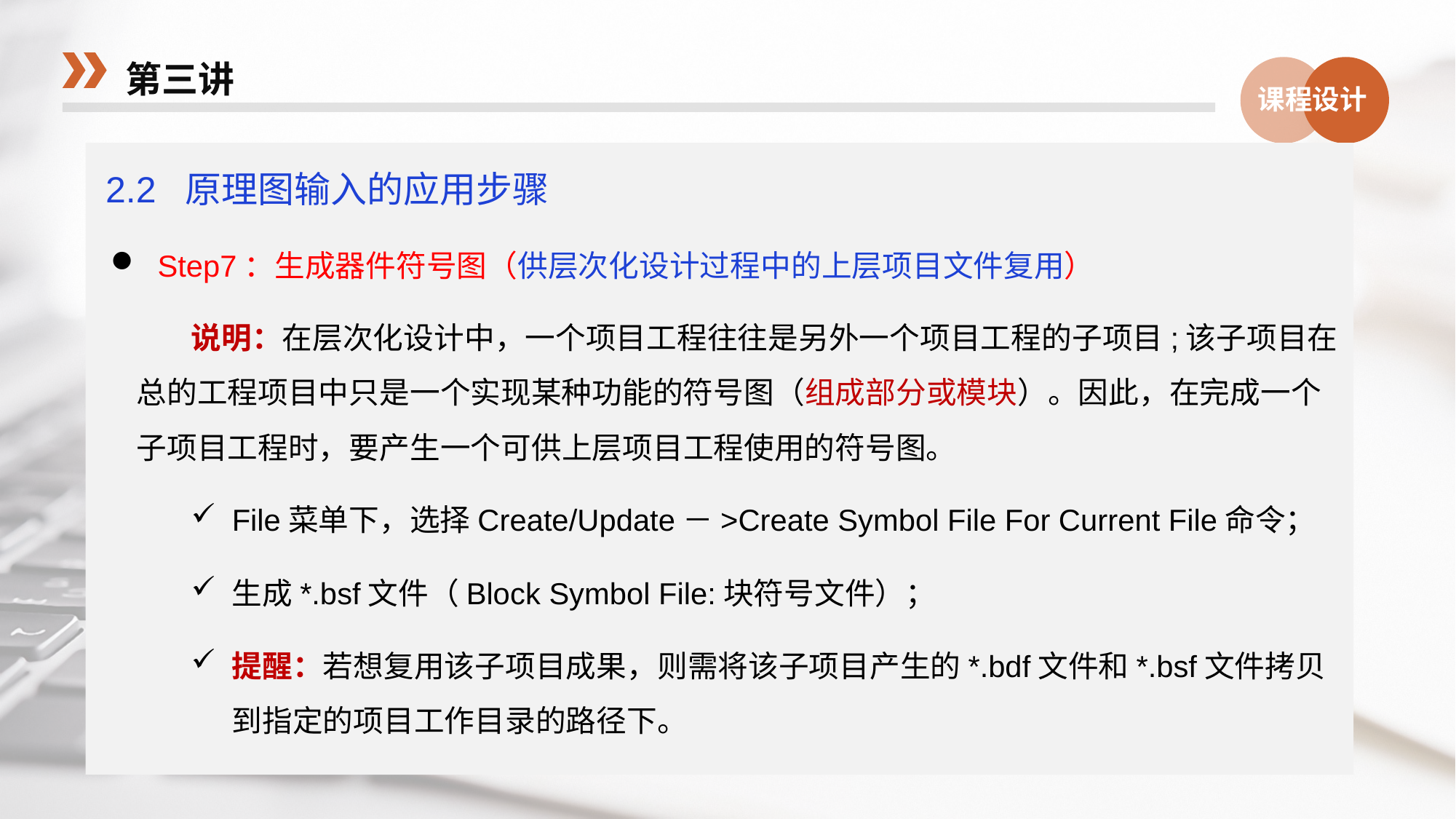

第三讲

课程设计

2.2  原理图输入的应用步骤
  Step7：生成器件符号图（供层次化设计过程中的上层项目文件复用）
       说明：在层次化设计中，一个项目工程往往是另外一个项目工程的子项目;该子项目在总的工程项目中只是一个实现某种功能的符号图（组成部分或模块）。因此，在完成一个子项目工程时，要产生一个可供上层项目工程使用的符号图。
File菜单下，选择Create/Update－>Create Symbol File For Current File命令；
生成*.bsf文件（Block Symbol File:块符号文件）；
提醒：若想复用该子项目成果，则需将该子项目产生的*.bdf文件和*.bsf文件拷贝到指定的项目工作目录的路径下。